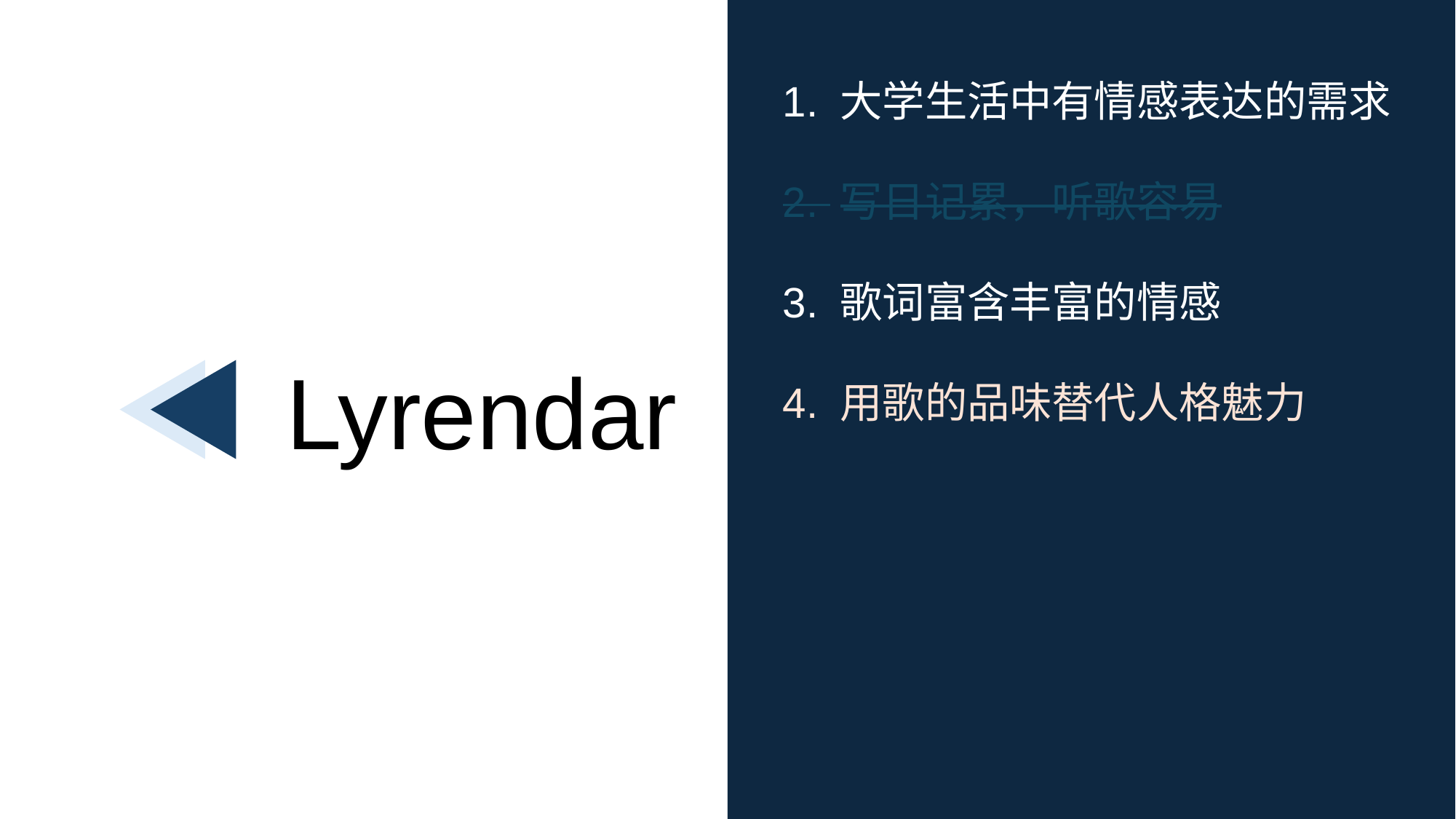

1. 大学生活中有情感表达的需求
2. 写日记累，听歌容易
3. 歌词富含丰富的情感
Lyrendar

4. 用歌的品味替代人格魅力